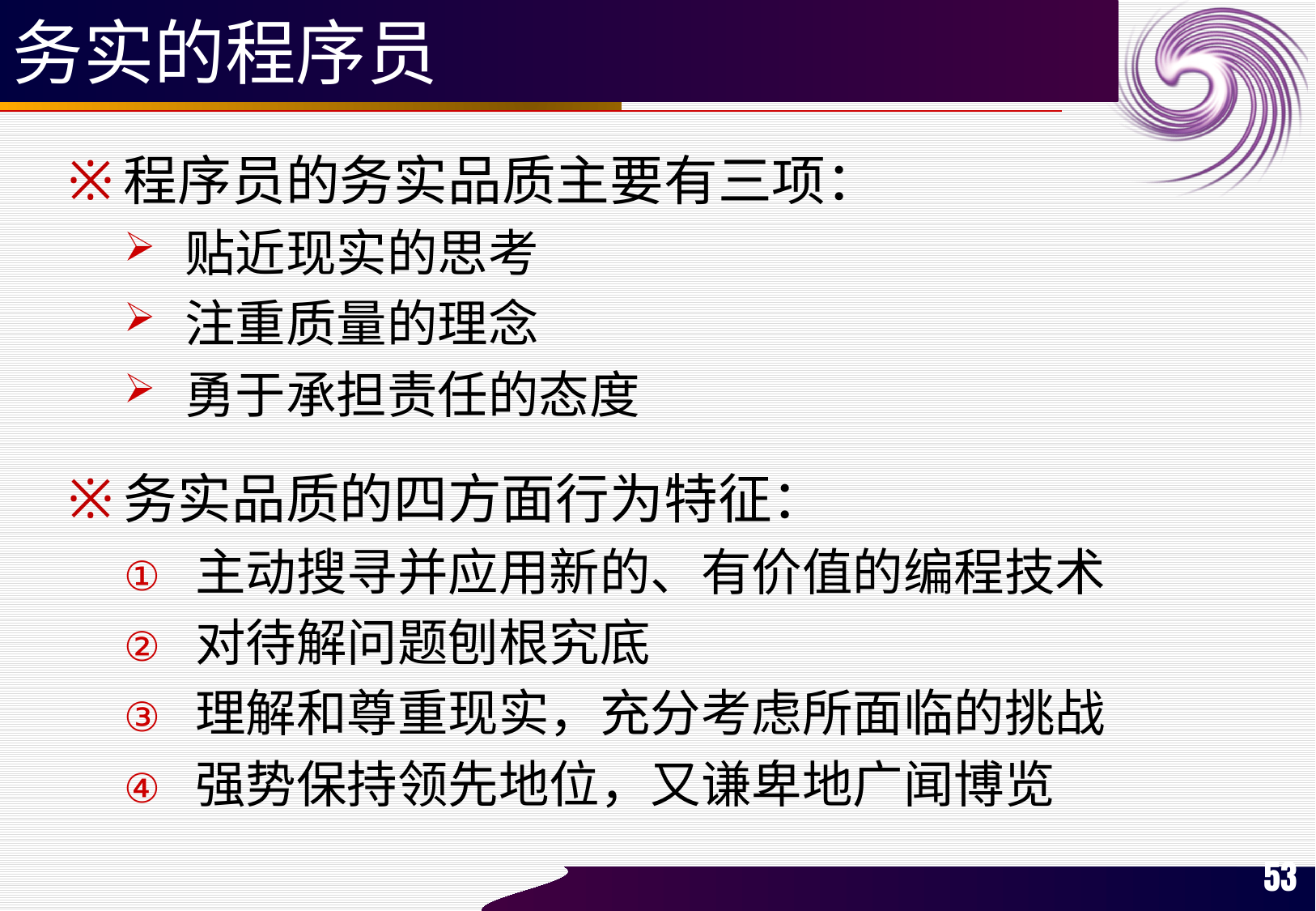

# 务实的程序员
程序员的务实品质主要有三项：
贴近现实的思考
注重质量的理念
勇于承担责任的态度

务实品质的四方面行为特征：
主动搜寻并应用新的、有价值的编程技术
对待解问题刨根究底
理解和尊重现实，充分考虑所面临的挑战
强势保持领先地位，又谦卑地广闻博览
53